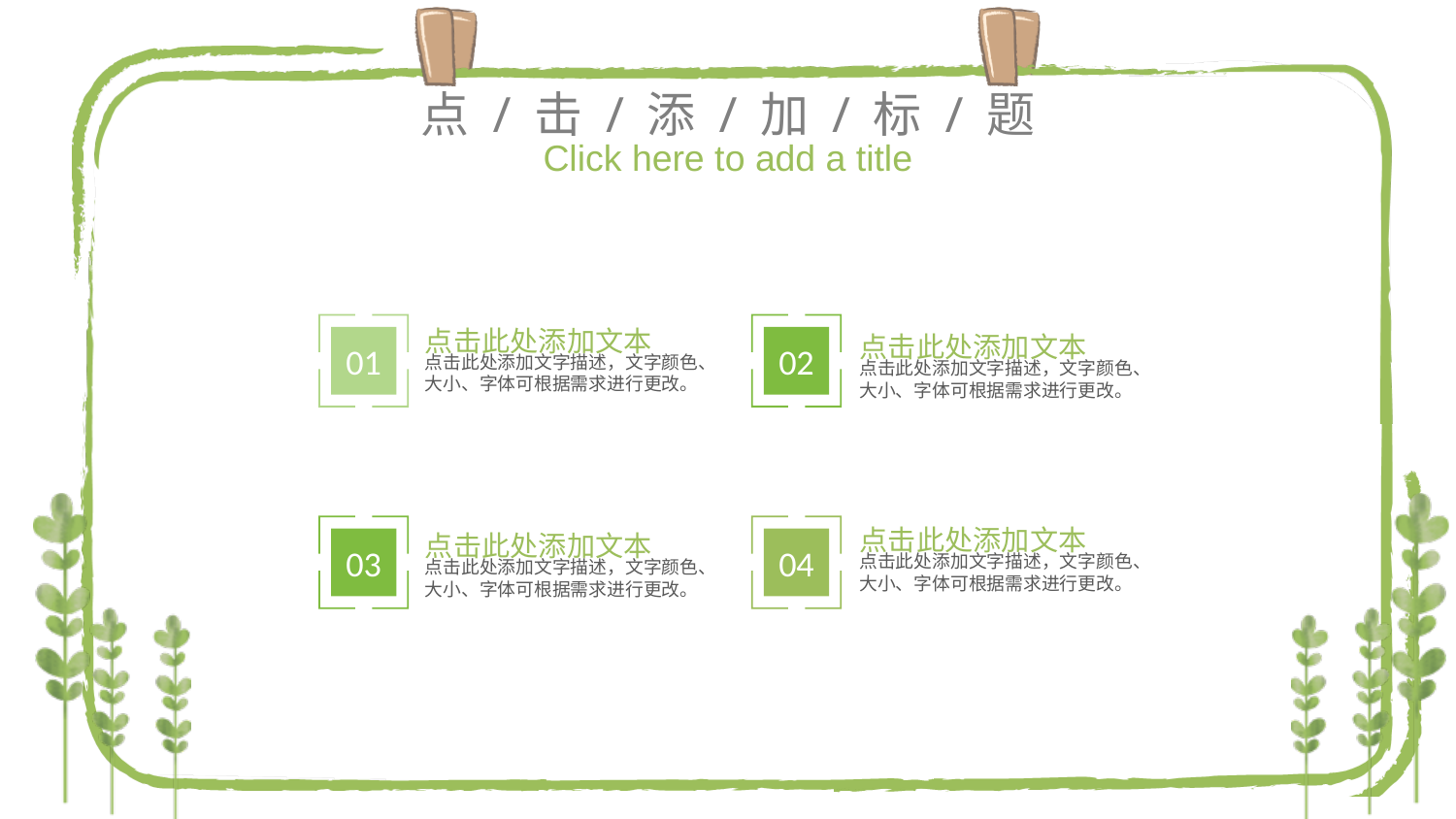

点/击/添/加/标/题
Click here to add a title
点击此处添加文本
点击此处添加文字描述，文字颜色、大小、字体可根据需求进行更改。
点击此处添加文本
点击此处添加文字描述，文字颜色、大小、字体可根据需求进行更改。

01
02
点击此处添加文本
点击此处添加文字描述，文字颜色、大小、字体可根据需求进行更改。
点击此处添加文本
点击此处添加文字描述，文字颜色、大小、字体可根据需求进行更改。

03
04